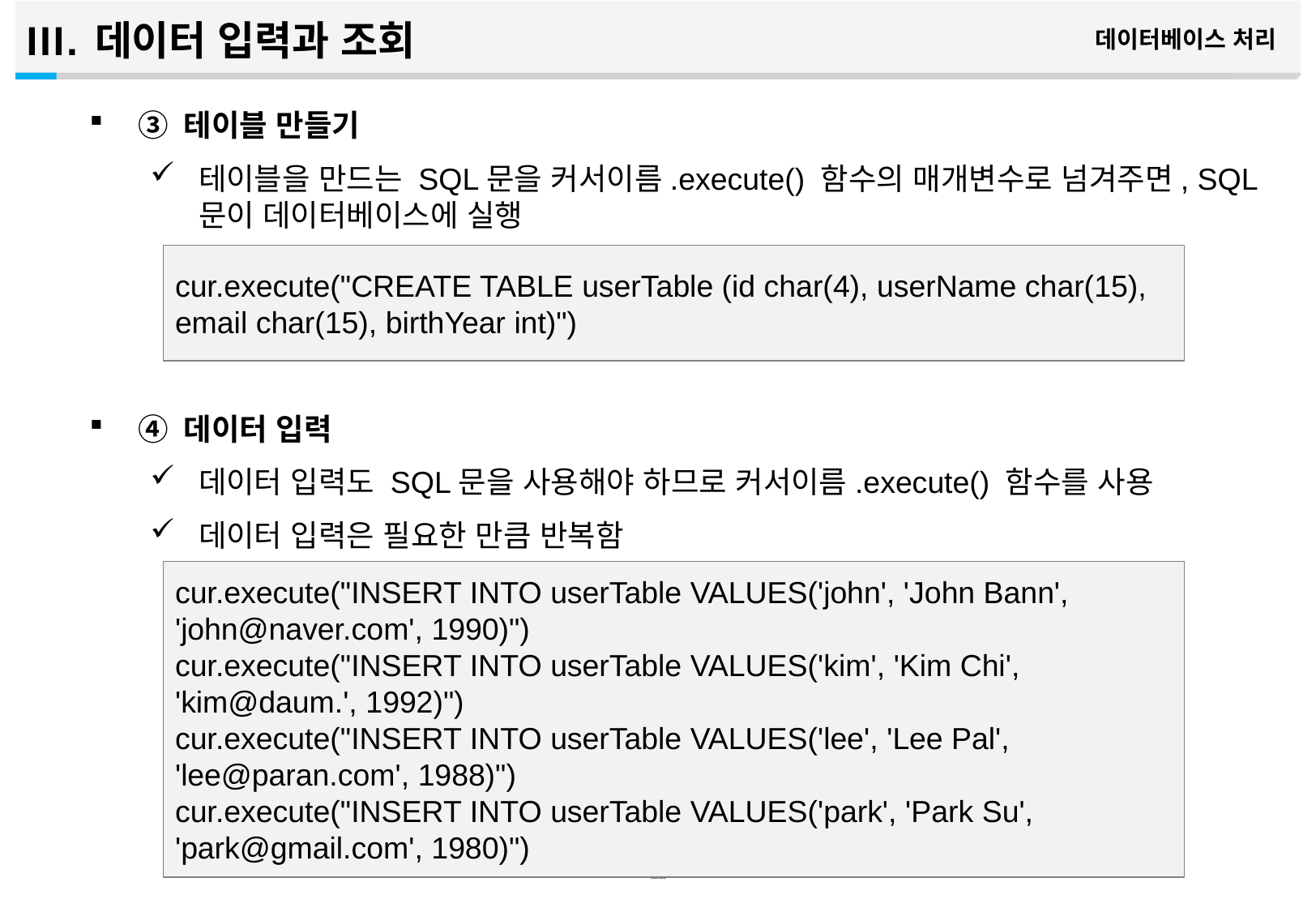

데이터 입력과 조회
데이터베이스 처리
③ 테이블 만들기
테이블을 만드는 SQL문을 커서이름.execute() 함수의 매개변수로 넘겨주면, SQL문이 데이터베이스에 실행

④ 데이터 입력
데이터 입력도 SQL문을 사용해야 하므로 커서이름.execute() 함수를 사용
데이터 입력은 필요한 만큼 반복함
cur.execute("CREATE TABLE userTable (id char(4), userName char(15), email char(15), birthYear int)")
cur.execute("INSERT INTO userTable VALUES('john', 'John Bann', 'john@naver.com', 1990)")
cur.execute("INSERT INTO userTable VALUES('kim', 'Kim Chi', 'kim@daum.', 1992)")
cur.execute("INSERT INTO userTable VALUES('lee', 'Lee Pal', 'lee@paran.com', 1988)")
cur.execute("INSERT INTO userTable VALUES('park', 'Park Su', 'park@gmail.com', 1980)")
11